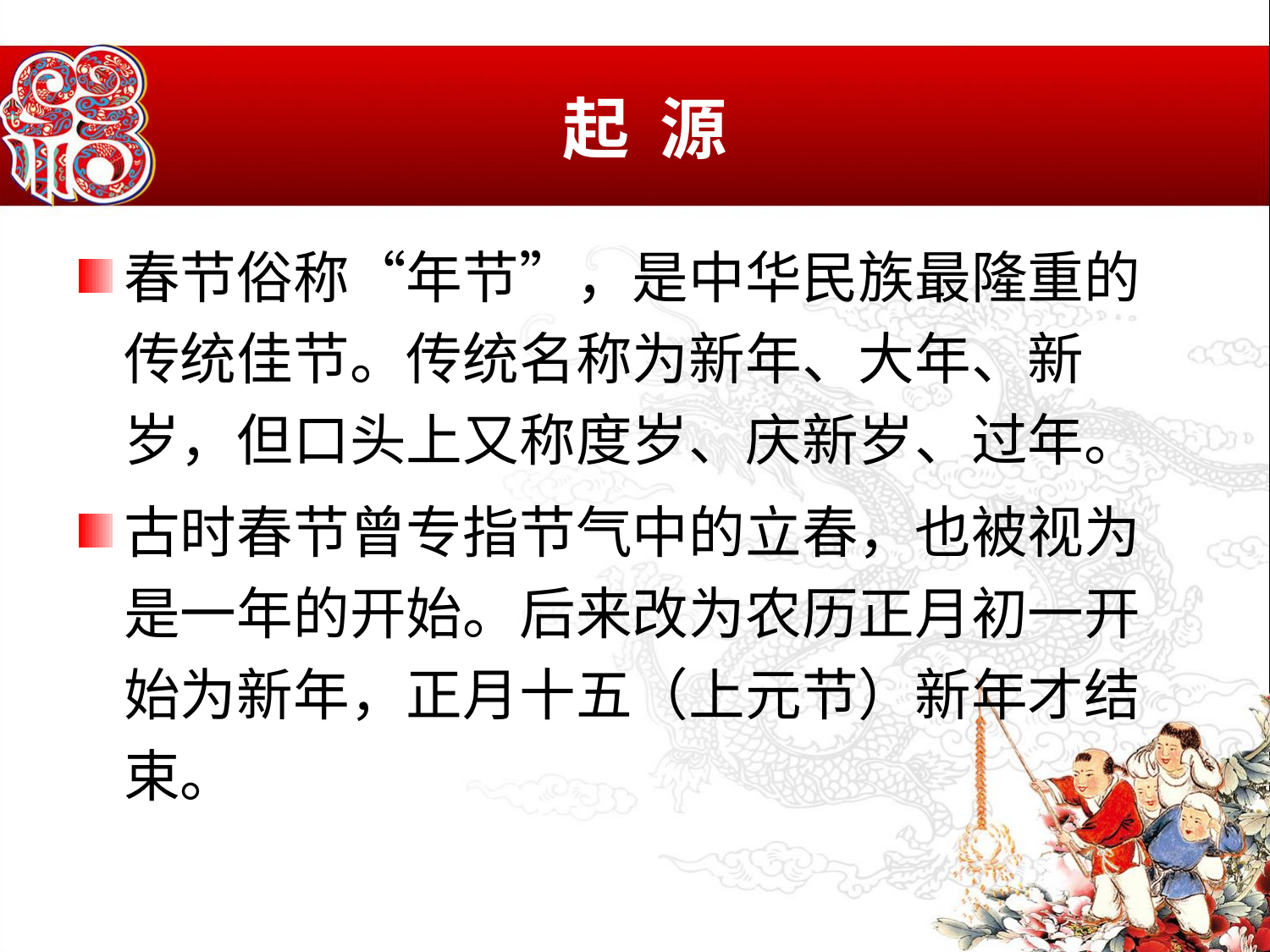

# 起  源
春节俗称“年节”，是中华民族最隆重的传统佳节。传统名称为新年、大年、新岁，但口头上又称度岁、庆新岁、过年。
古时春节曾专指节气中的立春，也被视为是一年的开始。后来改为农历正月初一开始为新年，正月十五（上元节）新年才结束。